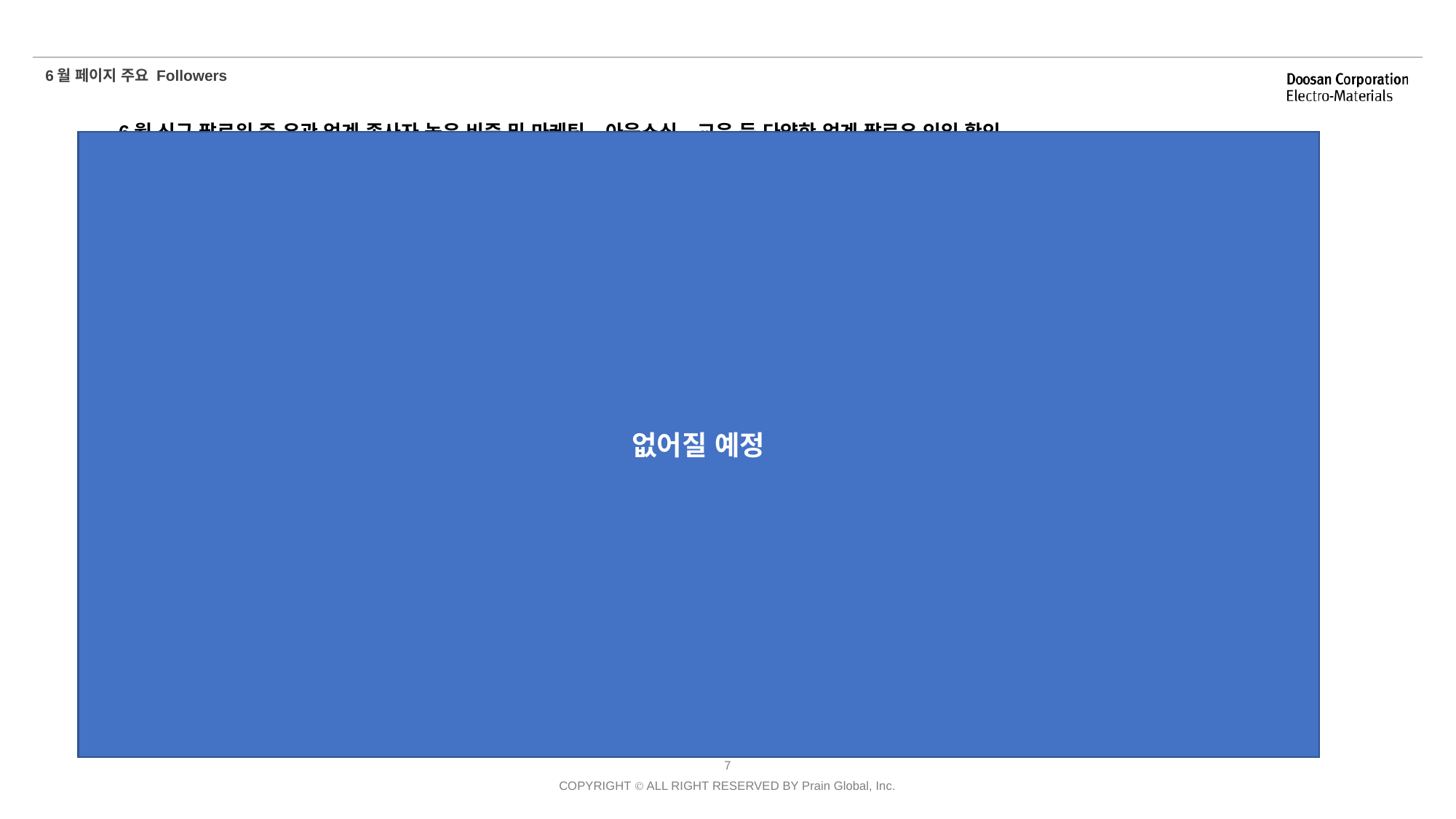

6월 페이지 주요 Followers
6월 신규 팔로워 중 유관 업계 종사자 높은 비중 및 마케팅, 아웃소싱, 교육 등 다양한 업계 팔로우 인입 확인
없어질 예정
| 이름 | 회사 | 회사 소개 | 업계 | 비고 | 국가 |
| --- | --- | --- | --- | --- | --- |
| Shantha Jayasena | Global Events Solutions (pvt) Ltd | BTL 마케팅 기업 | 마케팅 | 높은 팔로워 수(32,398명) | 스리랑카 |
| Nilson Kasita | K2K Consultoria e Serviços Ltda | 정보 기술 지원 및 유지 기업 | 정보 | 높은 팔로워 수(30,536명) | 브라질 |
| Ramazan SARAÇ | Volkswagen Doğuş Finansman A.Ş. | 금융 서비스 기업 | 금융 | 높은 팔로워 수(30,091명) | 터키 |
| Khouloud ZOUAGHI | Autoliv | 자동차 부품 제조 기업 | 제조 | 자동차 부품 제조 기업 재직 중 | 튀니지 |
| Marcelo Alves | Continental | 자동차 제조 | 제조 | 비슷한 업계 종사 | 브라질 |
| Mouhamed DIONE | NORDIK CONSULTING | 비즈니스 컨설팅 기업 | 컨설팅 | 높은 팔로워 수(24,771명) | 세네갈 |
| Dylan Lao | Shenzhen Jufeng Solder Co., Ltd. | 가전제품, 전기 및 전자제품 제조 기업 | 제조 | 비슷한 업계 종사 | 중국 |
| Jorge Izaguirre Montiel | Ontec Investment Limited | 아웃소싱 기업 | 아웃소싱 | 높은 팔로워 수(21,501명) | 과테말라 |
| Matías Bosch | OCASA | 운송, 물류 서비스 기업 | 운송&물류 | 높은 팔로우 수(19,357명) | 아르헨티나 |
| Nancy Yi | Dongguan PMP Precision Machinery Co.,Ltd | 자동화 기계 제조 기업 | 제조 | 비슷한 업계 종사 | 중국 |
| Víctor Palma Palomera | Marca Chile | PR, 마케팅 | PR, 마케팅 | 높은 팔로워 수(5,명) | 칠레 |
| Shismexsandro Caetano | CAOA | 자동차 제조 기업 | 제조 | 비슷한 업계 종사 | 브라질 |
| Ayoub GUEMOURIA | UM6P - Mohammed VI Polytechnic University | 대학교 | 교육 | 높은 팔로워 수(16,847명) | 모로코 |
| DEWANG SHAH | CKD BUSINESS TECHNOLOGY | BTL 마케팅 기업 | 마케팅 | 높은 팔로워 수(13,272명) | 인도 |
| Hanish Maurya | EDILE CONSTRUCTION | 건설 기업 | 건설 | 높은 팔로워 수(10,706명) | 콩고 |
| Jorge Armando Hernández Suárez | ARCO IRIS MAQUISERVICIOS E.I.R.L | 건설 기업 | 건설 | 높은 팔로워 수(10,503명) | 페루 |
| Joel Omale | Umicore | 원자재 제조 기업 | 제조 | 이차전지 양극재 생산 기업, 양극재 부문 세계 1위 회사 재직 중 | 벨기에 |
| Igor Auad, MSc. | SALUBI LATICÍNIOS | 식, 음료 제조 | 제조 | 높은 팔로워 수(8,531명) | 브라질 |
| Thurai Muthusamy | GE Vernova | 에너지 솔루션 기업 | 솔루션 | 비슷한 업계 종사 | 말레이시아 |
| Thierry (Martial) TCHANGOLE | CosmoLAB Hub | 항공 우주 부품 제조 기업 | 제조 | 비슷한 업계 종사 | 베냉 |